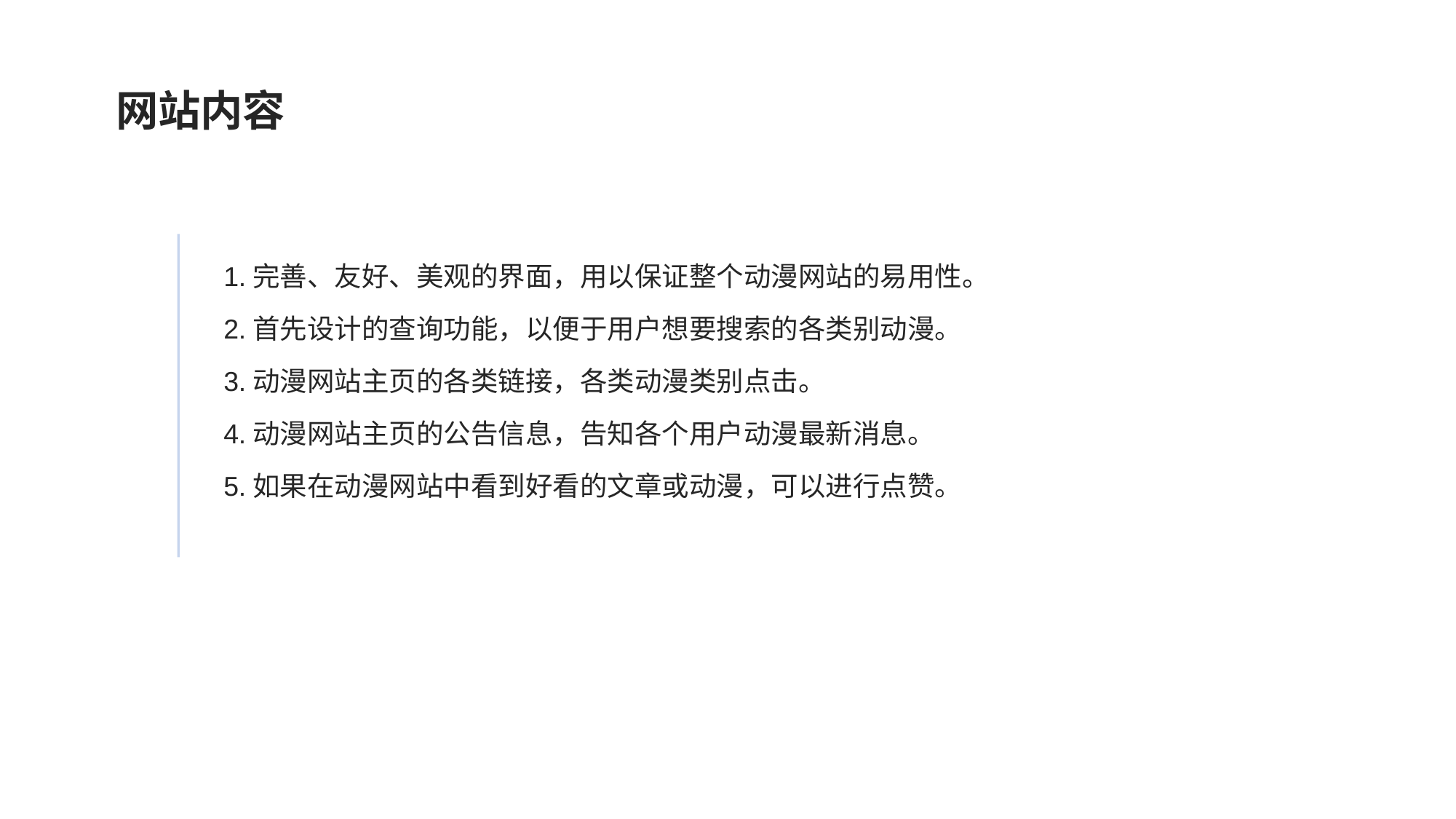

网站内容
1.完善、友好、美观的界面，用以保证整个动漫网站的易用性。
2.首先设计的查询功能，以便于用户想要搜索的各类别动漫。
3.动漫网站主页的各类链接，各类动漫类别点击。
4.动漫网站主页的公告信息，告知各个用户动漫最新消息。
5.如果在动漫网站中看到好看的文章或动漫，可以进行点赞。